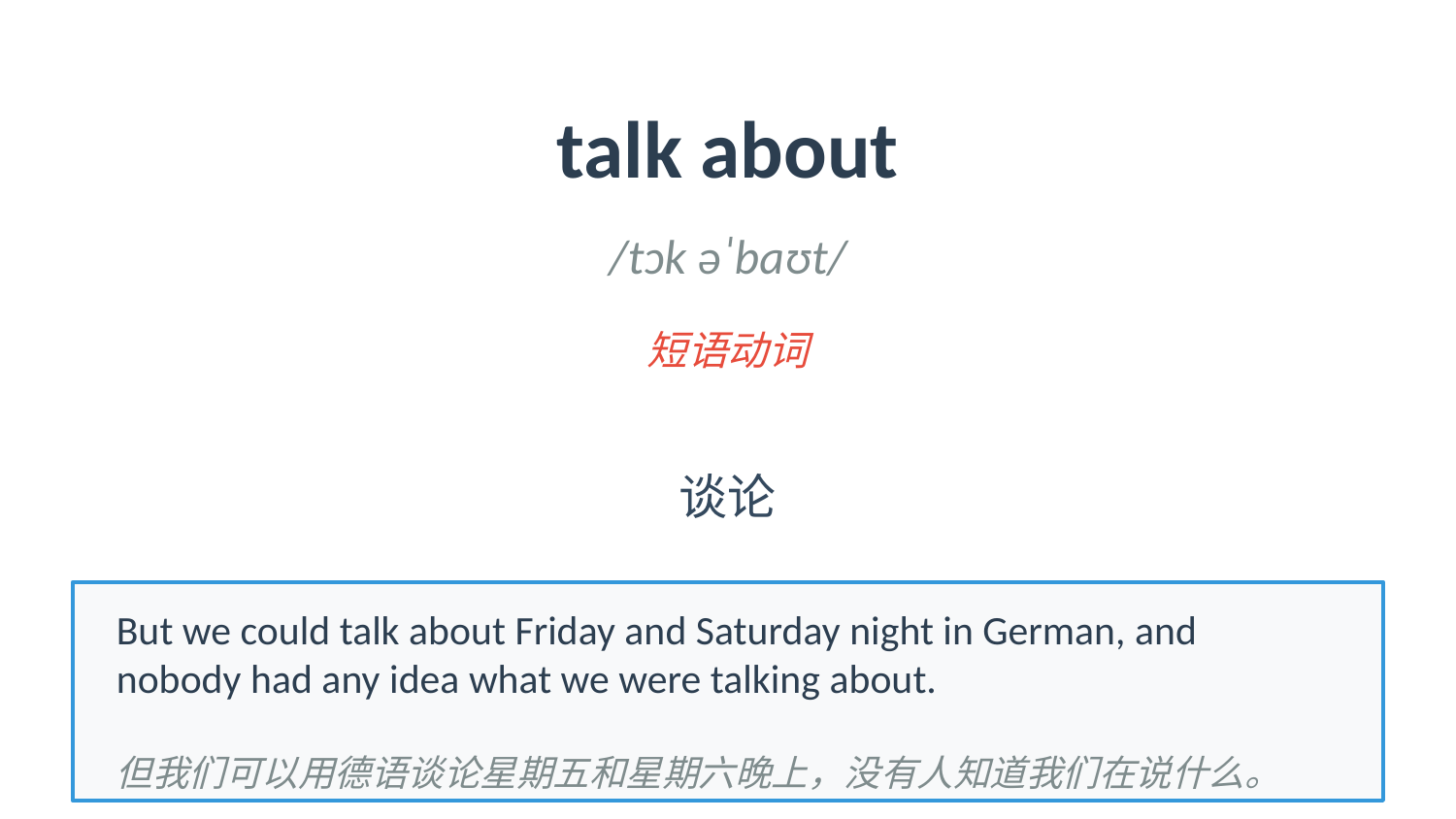

talk about
/tɔk əˈbaʊt/
短语动词
谈论

But we could talk about Friday and Saturday night in German, and nobody had any idea what we were talking about.

但我们可以用德语谈论星期五和星期六晚上，没有人知道我们在说什么。